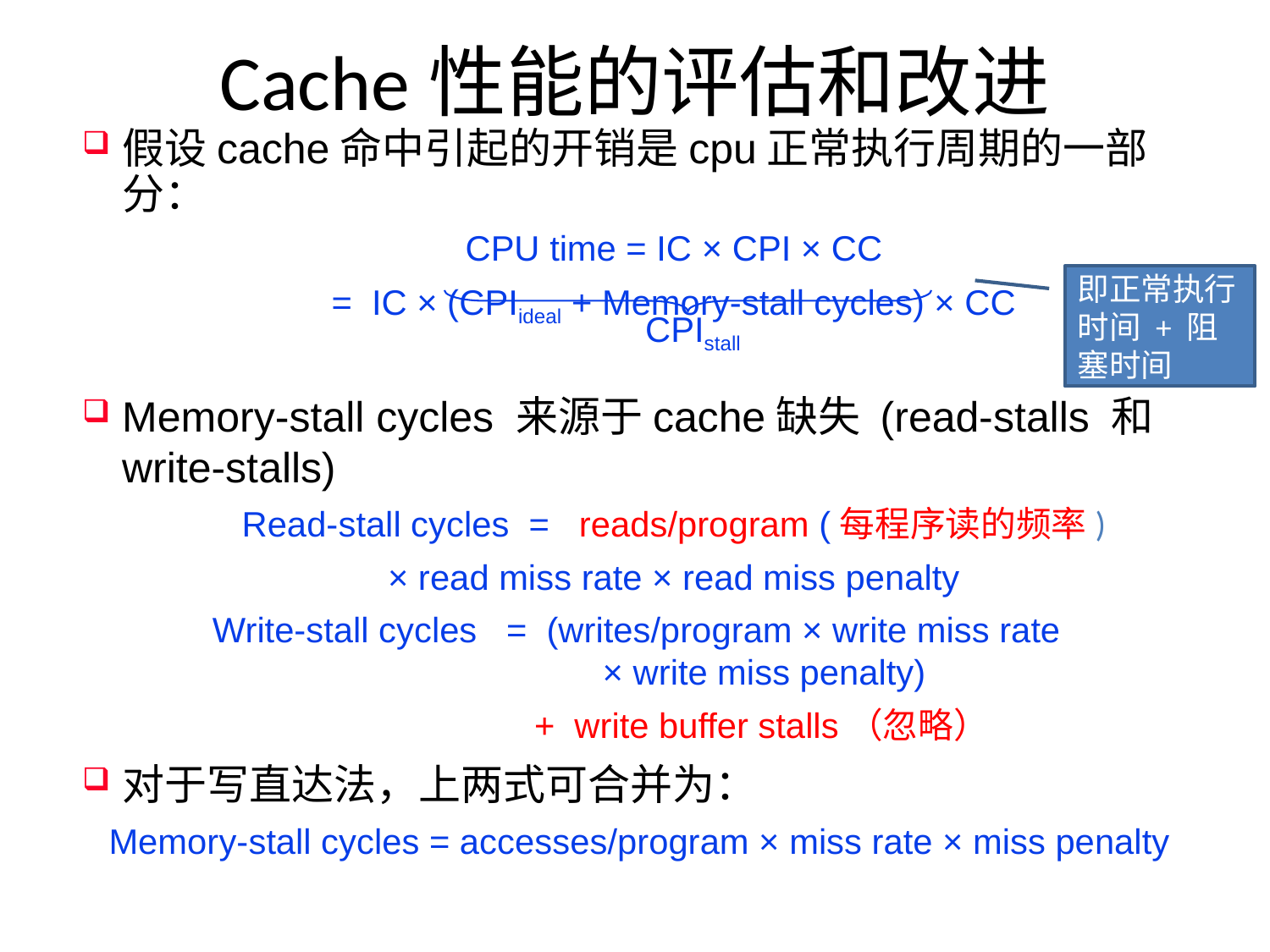

# Cache性能的评估和改进
假设cache命中引起的开销是cpu正常执行周期的一部分：
CPU time = IC × CPI × CC
=  IC × (CPIideal + Memory-stall cycles) × CC
即正常执行时间 + 阻塞时间

CPIstall
Memory-stall cycles 来源于cache缺失 (read-stalls 和 write-stalls)
Read-stall cycles  =   reads/program (每程序读的频率)
× read miss rate × read miss penalty
Write-stall cycles   =  (writes/program × write miss rate     		  × write miss penalty)
                  +  write buffer stalls（忽略）
对于写直达法，上两式可合并为：
Memory-stall cycles = accesses/program × miss rate × miss penalty